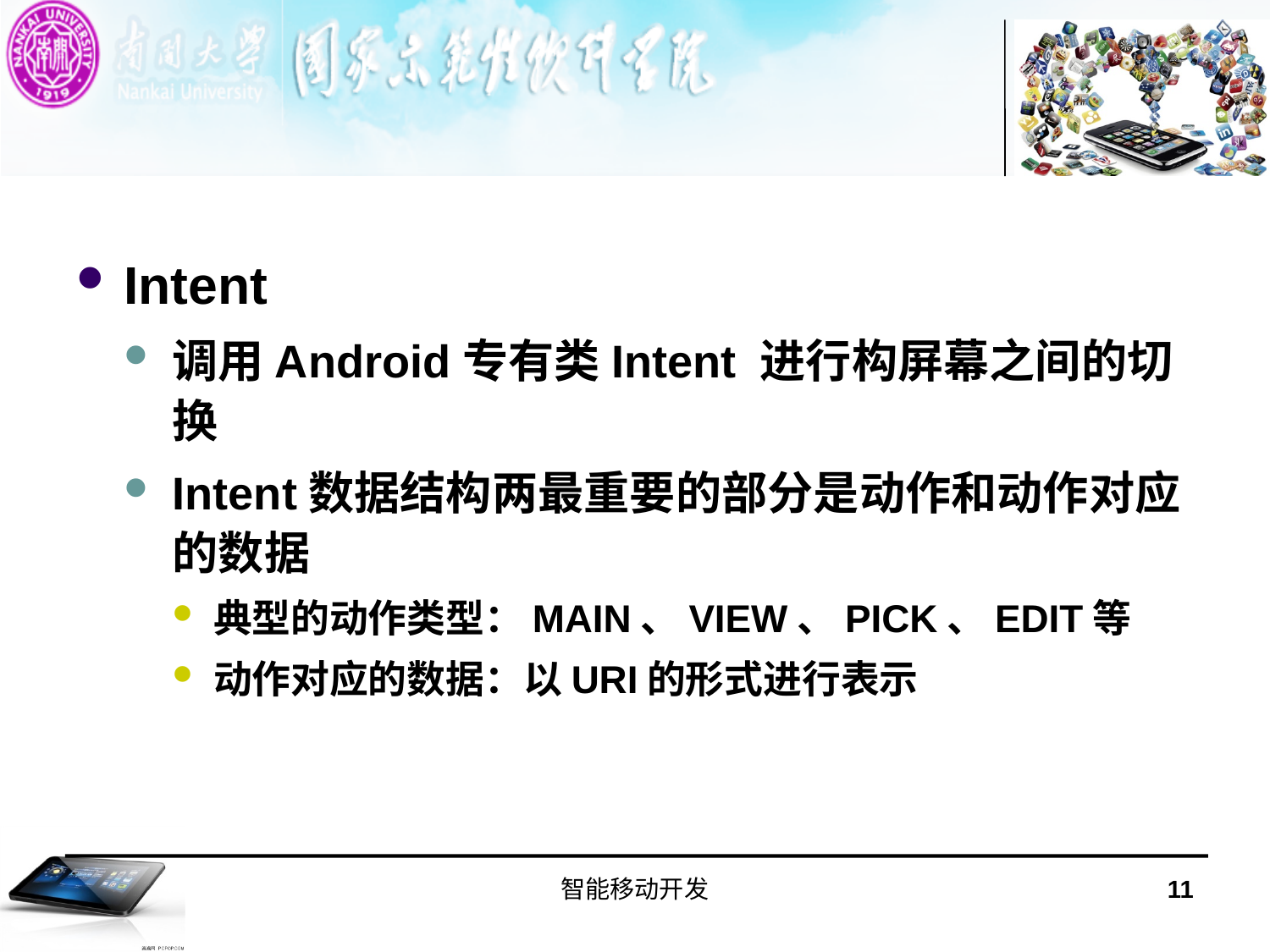

#
Intent
调用Android专有类Intent 进行构屏幕之间的切换
Intent数据结构两最重要的部分是动作和动作对应的数据
典型的动作类型：MAIN、VIEW、PICK、EDIT等
动作对应的数据：以URI的形式进行表示
智能移动开发
11